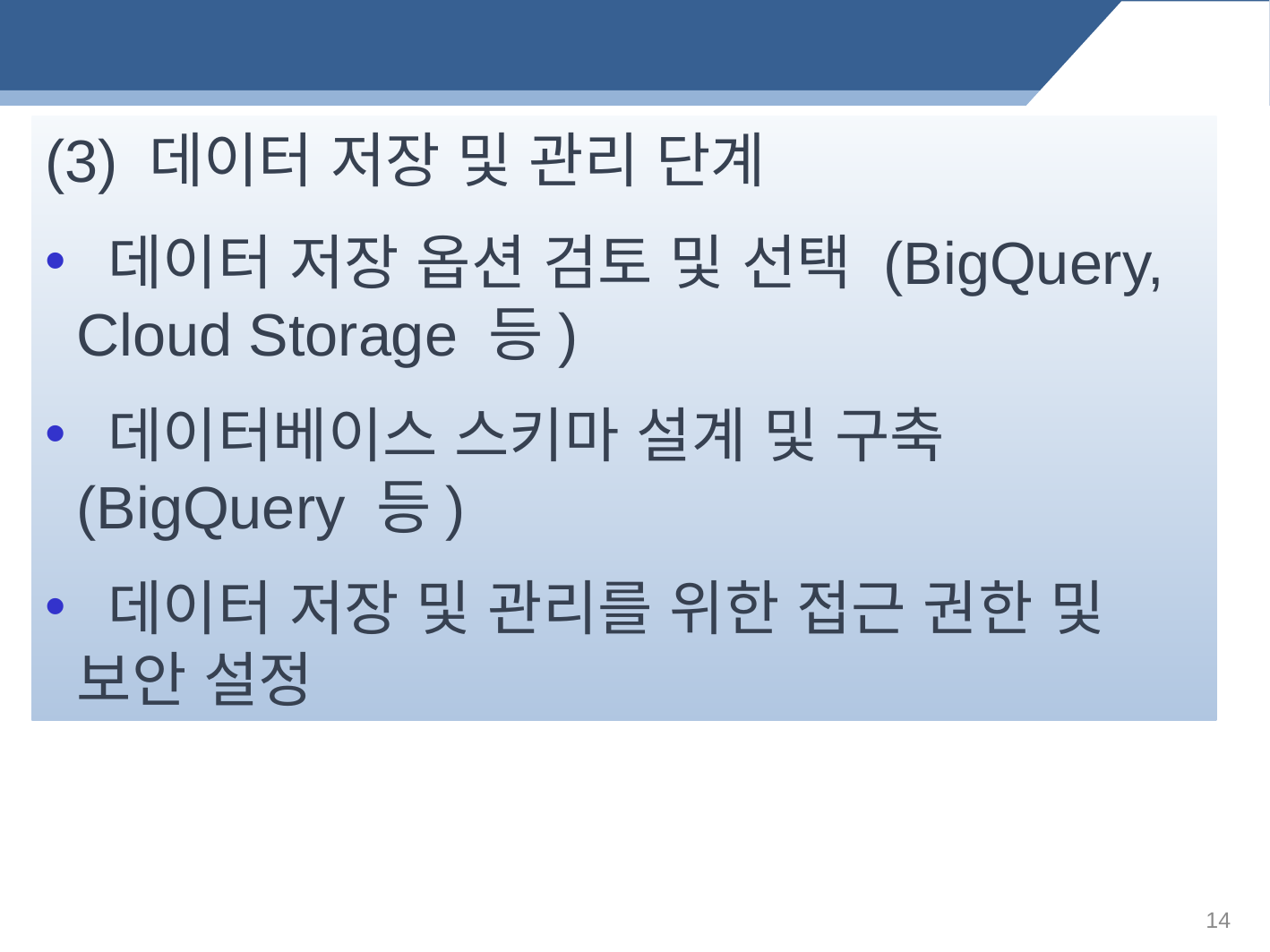

(3) 데이터 저장 및 관리 단계
 데이터 저장 옵션 검토 및 선택 (BigQuery, Cloud Storage 등)
 데이터베이스 스키마 설계 및 구축 (BigQuery 등)
 데이터 저장 및 관리를 위한 접근 권한 및 보안 설정